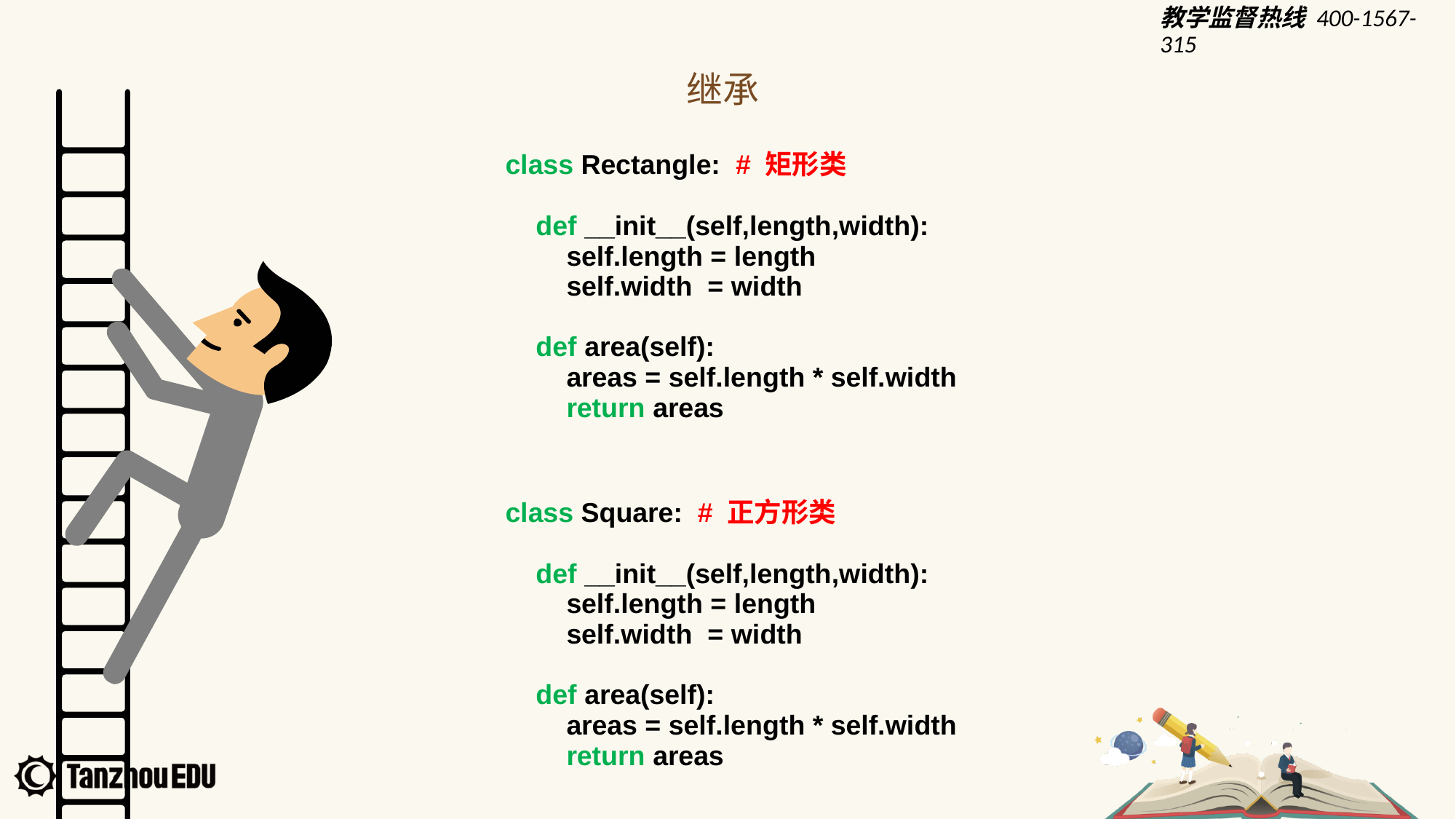

继承

class Rectangle:  # 矩形类

    def __init__(self,length,width):
        self.length = length
        self.width  = width

    def area(self):
        areas = self.length * self.width
        return areas
class Square:  # 正方形类

    def __init__(self,length,width):
        self.length = length
        self.width  = width

    def area(self):
        areas = self.length * self.width
        return areas